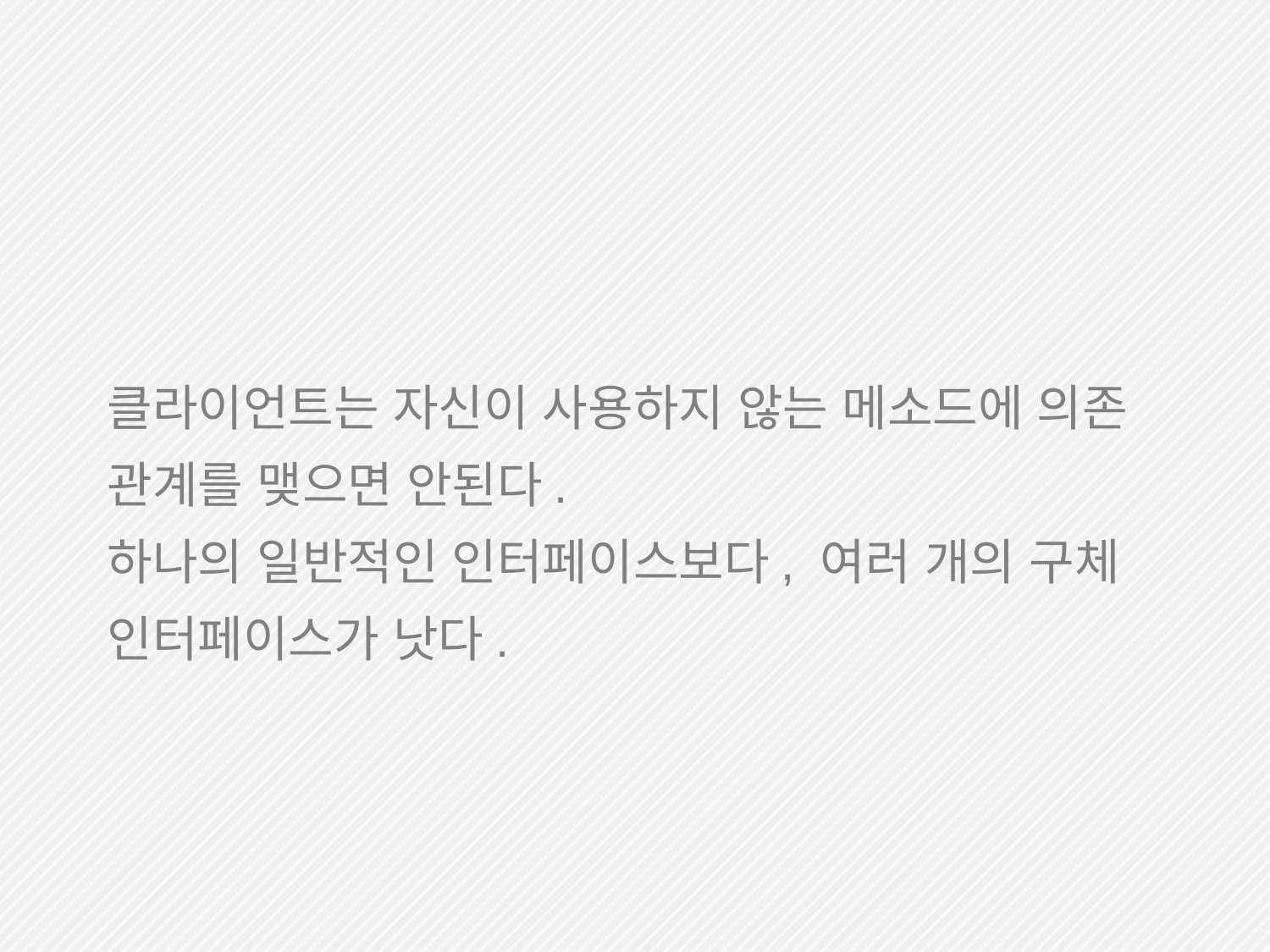

클라이언트는 자신이 사용하지 않는 메소드에 의존 관계를 맺으면 안된다.
하나의 일반적인 인터페이스보다, 여러 개의 구체 인터페이스가 낫다.